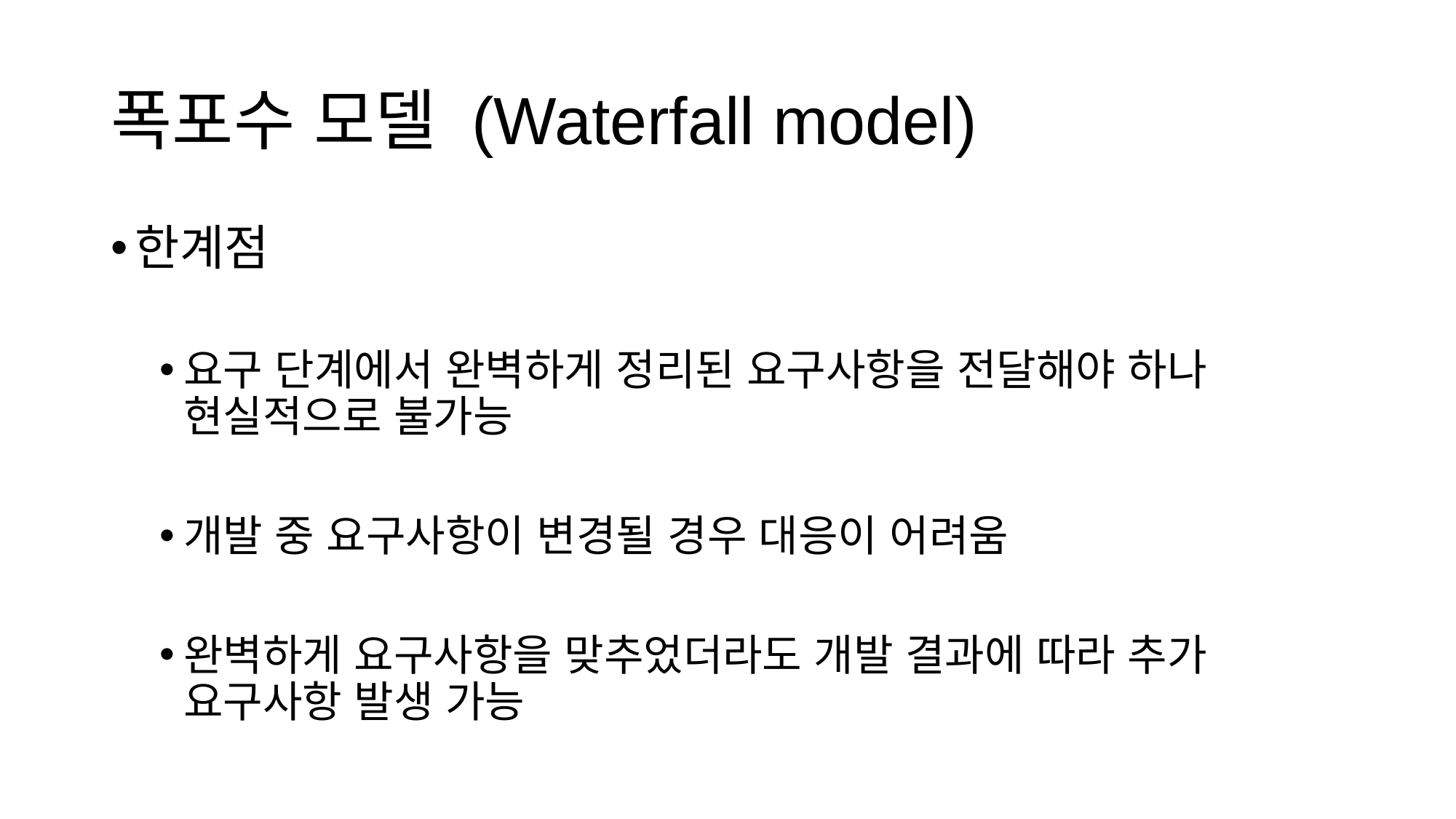

# 폭포수 모델 (Waterfall model)
한계점

요구 단계에서 완벽하게 정리된 요구사항을 전달해야 하나 현실적으로 불가능

개발 중 요구사항이 변경될 경우 대응이 어려움

완벽하게 요구사항을 맞추었더라도 개발 결과에 따라 추가 요구사항 발생 가능